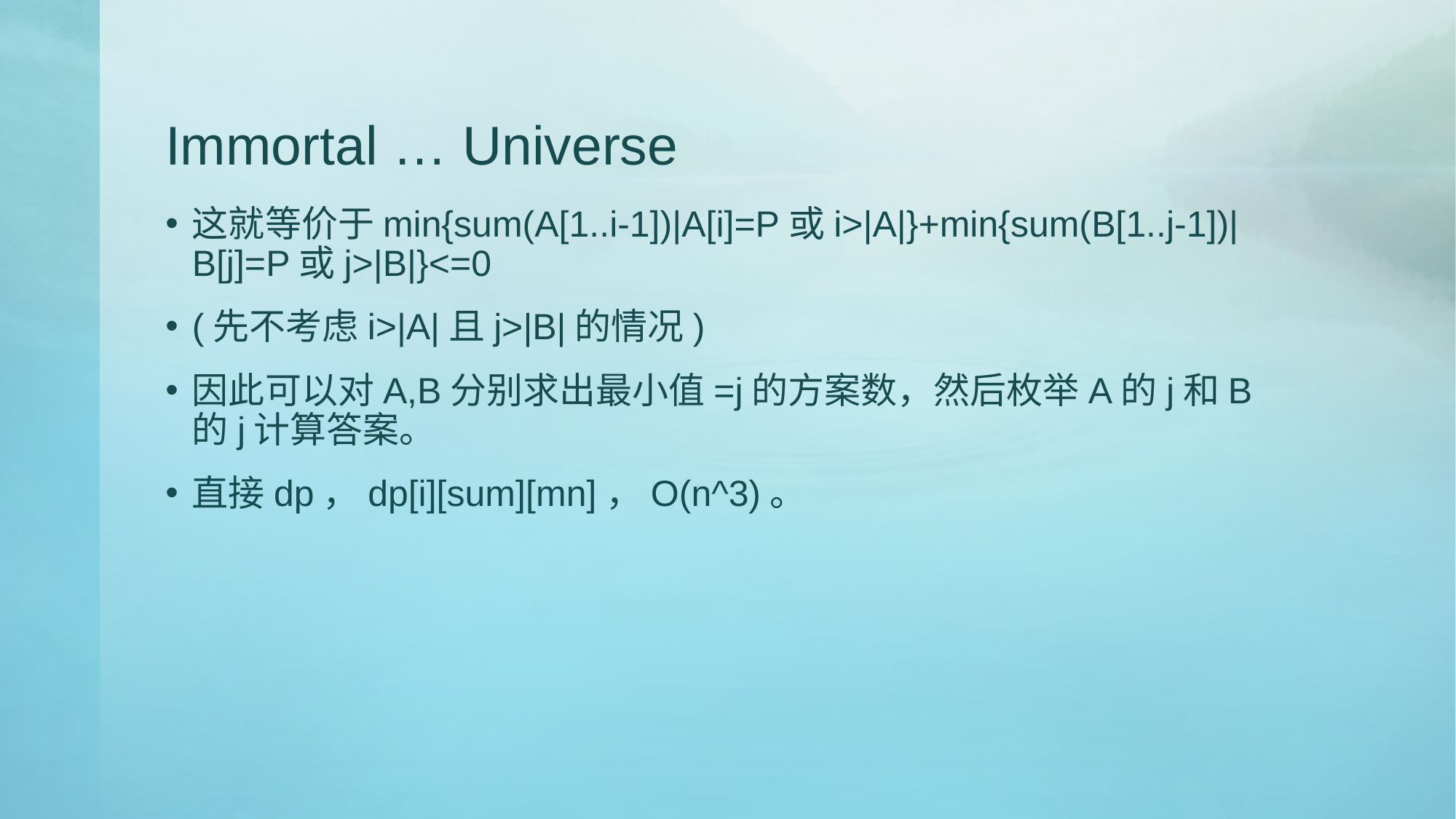

# Immortal … Universe
这就等价于min{sum(A[1..i-1])|A[i]=P或i>|A|}+min{sum(B[1..j-1])|B[j]=P或j>|B|}<=0
(先不考虑i>|A|且j>|B|的情况)
因此可以对A,B分别求出最小值=j的方案数，然后枚举A的j和B的j计算答案。
直接dp，dp[i][sum][mn]，O(n^3)。